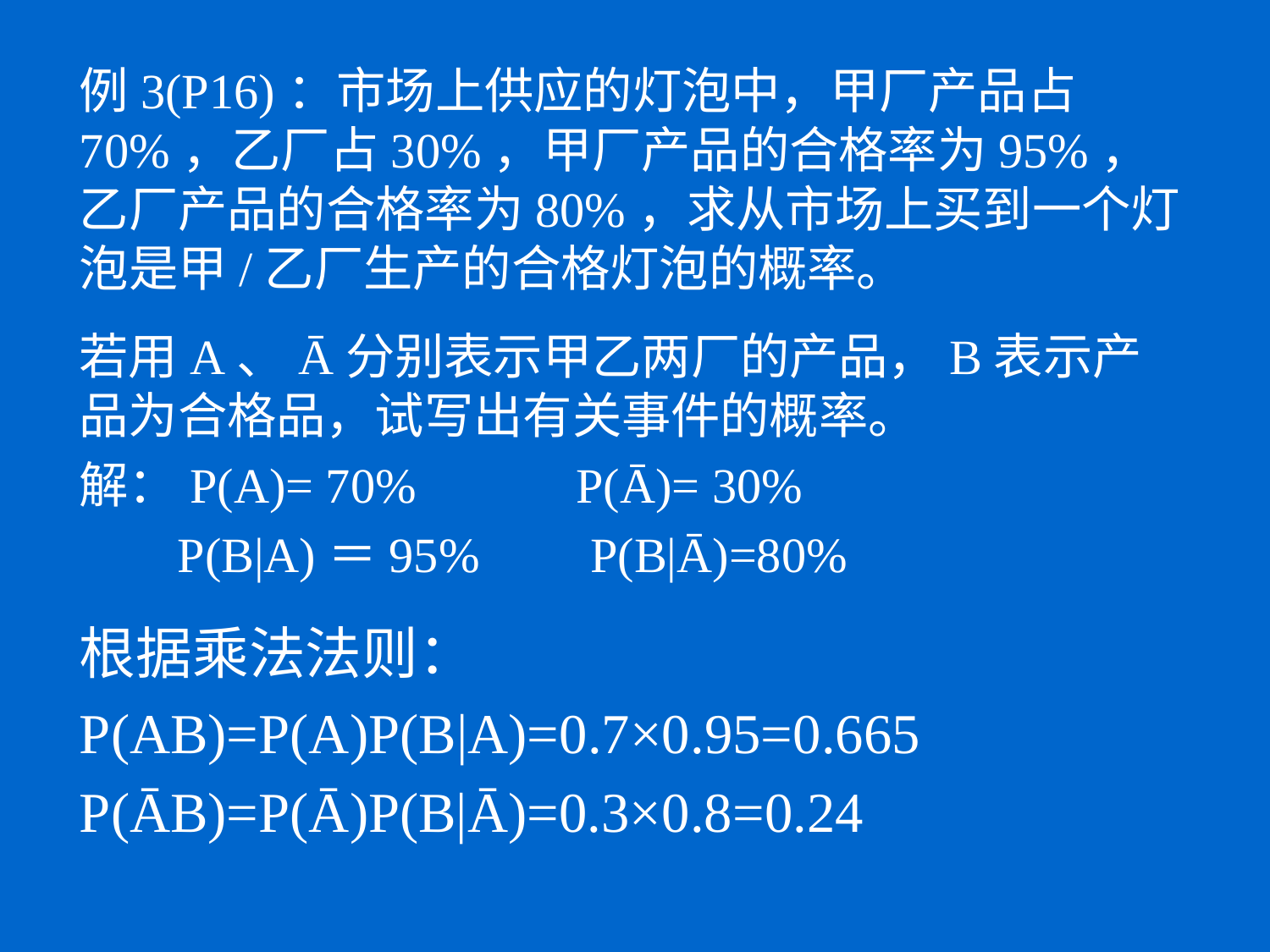

# 例3(P16)：市场上供应的灯泡中，甲厂产品占70%，乙厂占30%，甲厂产品的合格率为95%，乙厂产品的合格率为80%，求从市场上买到一个灯泡是甲/乙厂生产的合格灯泡的概率。
若用A、Ā分别表示甲乙两厂的产品，B表示产品为合格品，试写出有关事件的概率。
解：P(A)= 70%             P(Ā)= 30%
        P(B|A)＝95%         P(B|Ā)=80%
根据乘法法则：
P(AB)=P(A)P(B|A)=0.7×0.95=0.665
P(ĀB)=P(Ā)P(B|Ā)=0.3×0.8=0.24